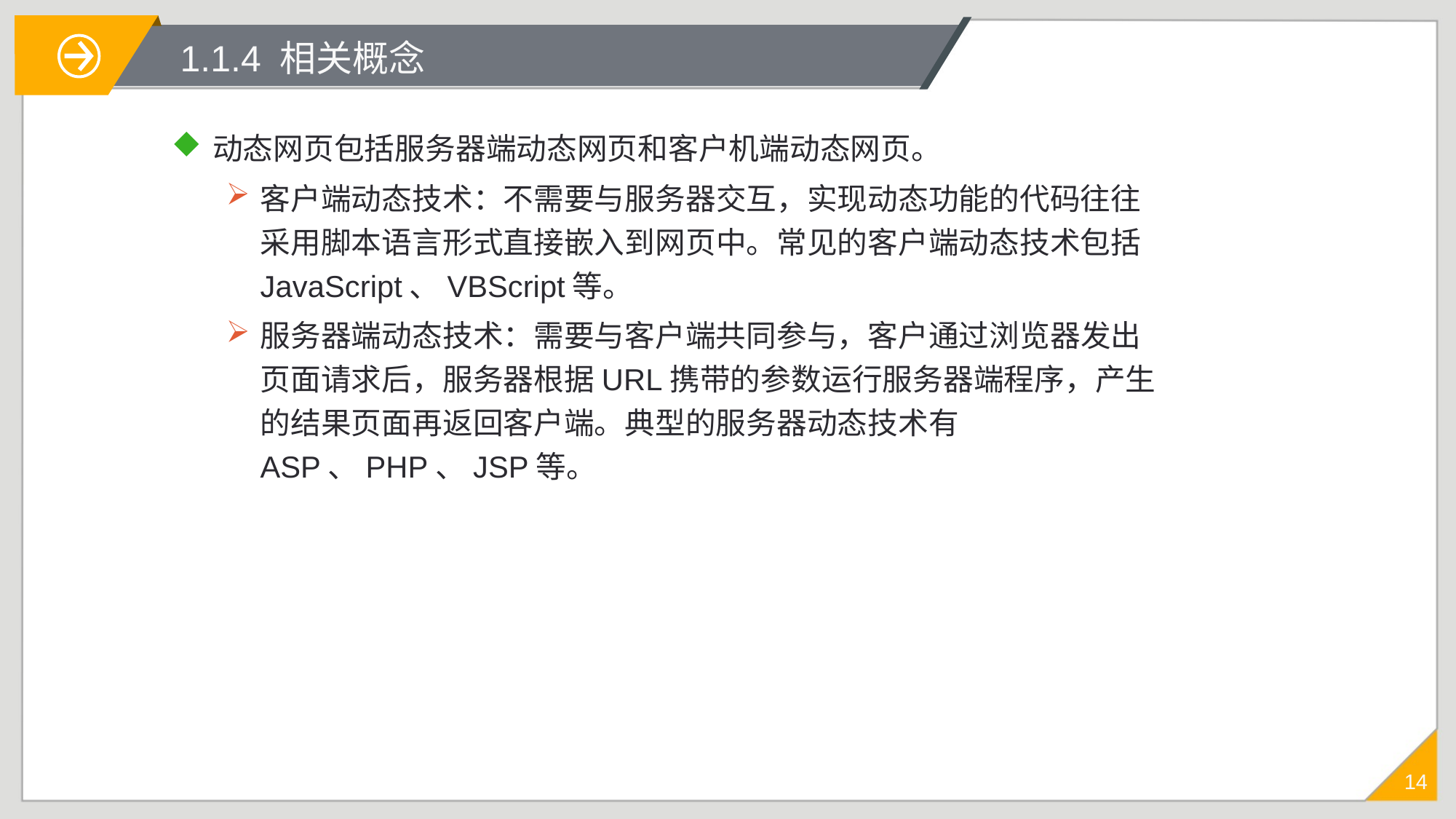

# 1.1.4 相关概念
动态网页包括服务器端动态网页和客户机端动态网页。
客户端动态技术：不需要与服务器交互，实现动态功能的代码往往采用脚本语言形式直接嵌入到网页中。常见的客户端动态技术包括JavaScript、VBScript等。
服务器端动态技术：需要与客户端共同参与，客户通过浏览器发出页面请求后，服务器根据URL携带的参数运行服务器端程序，产生的结果页面再返回客户端。典型的服务器动态技术有ASP、PHP、JSP等。